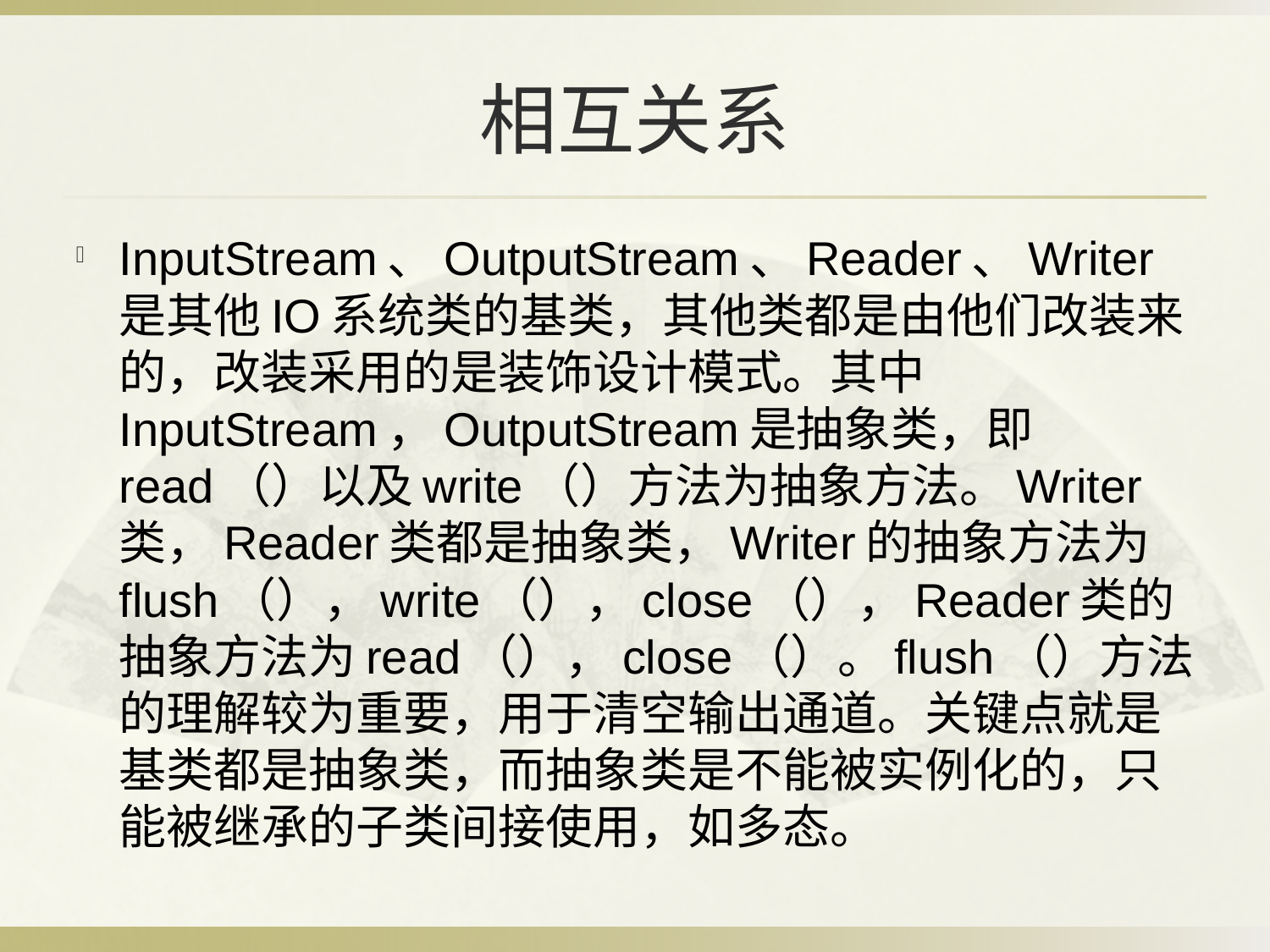

# 相互关系
InputStream、OutputStream、Reader、Writer是其他IO系统类的基类，其他类都是由他们改装来的，改装采用的是装饰设计模式。其中InputStream，OutputStream是抽象类，即read（）以及write（）方法为抽象方法。Writer类，Reader类都是抽象类，Writer的抽象方法为flush（），write（），close（），Reader类的抽象方法为read（），close（）。flush（）方法的理解较为重要，用于清空输出通道。关键点就是基类都是抽象类，而抽象类是不能被实例化的，只能被继承的子类间接使用，如多态。